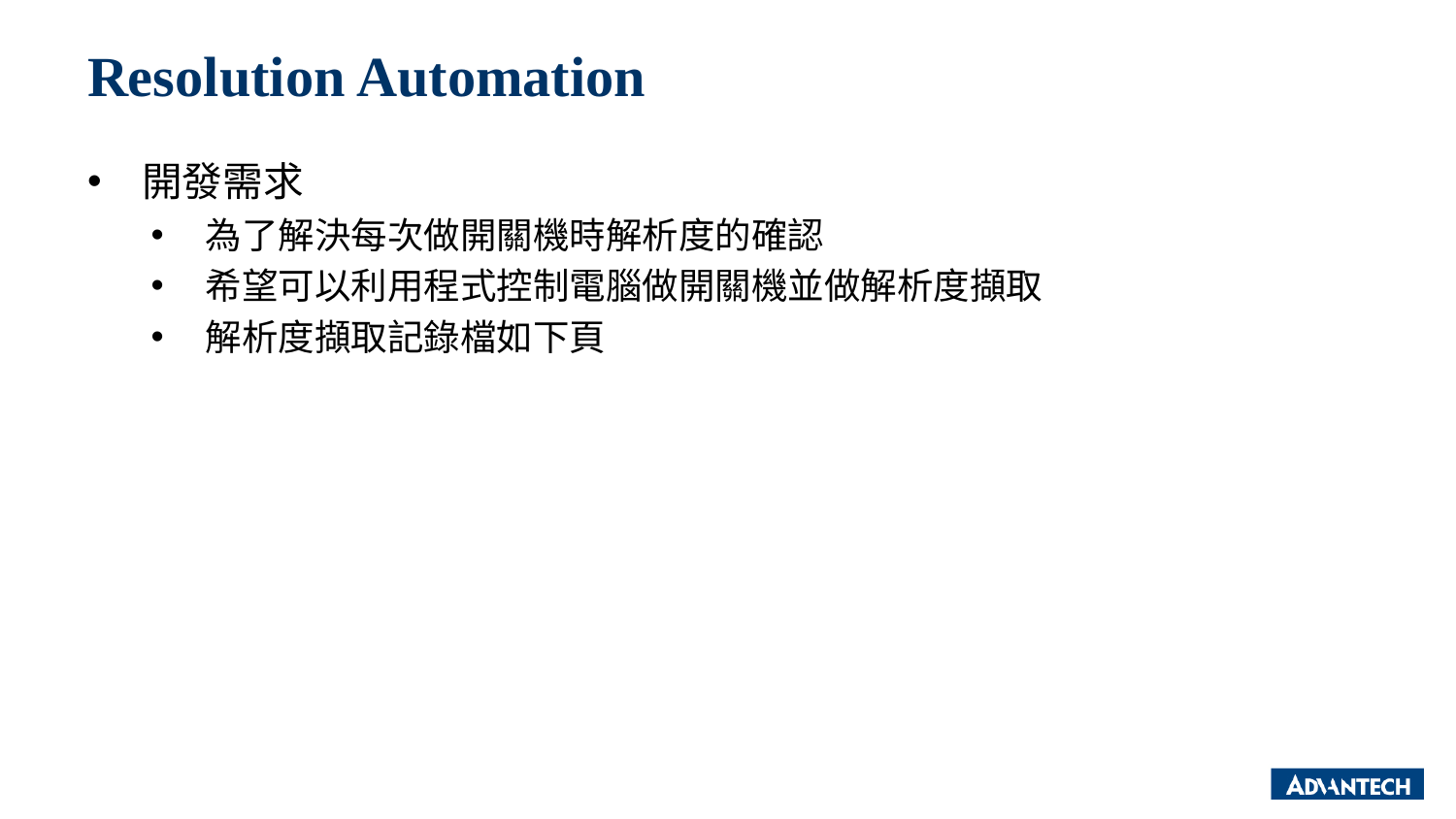

# Resolution Automation
開發需求
為了解決每次做開關機時解析度的確認
希望可以利用程式控制電腦做開關機並做解析度擷取
解析度擷取記錄檔如下頁